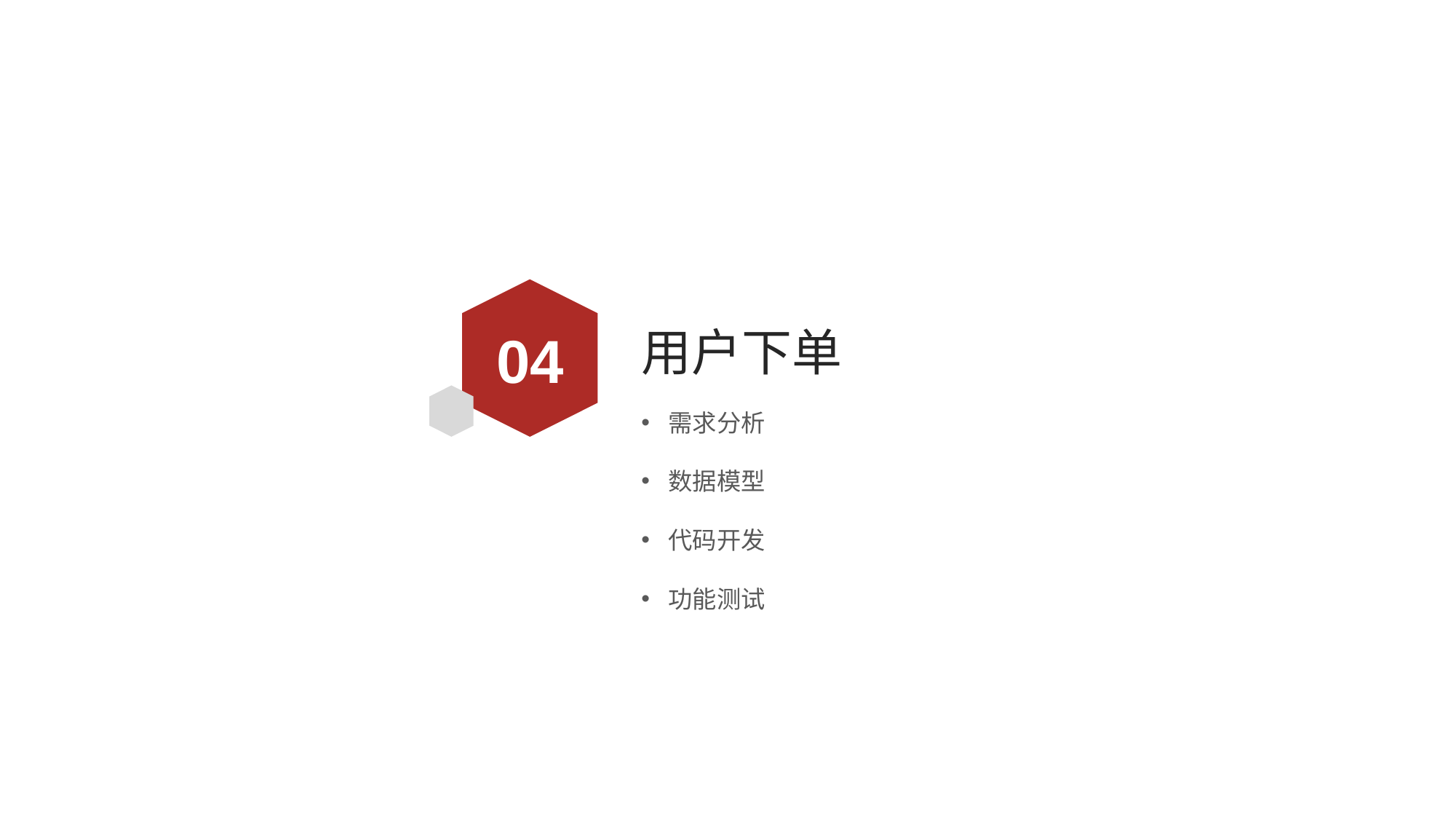

04
# 用户下单
需求分析
数据模型
代码开发
功能测试